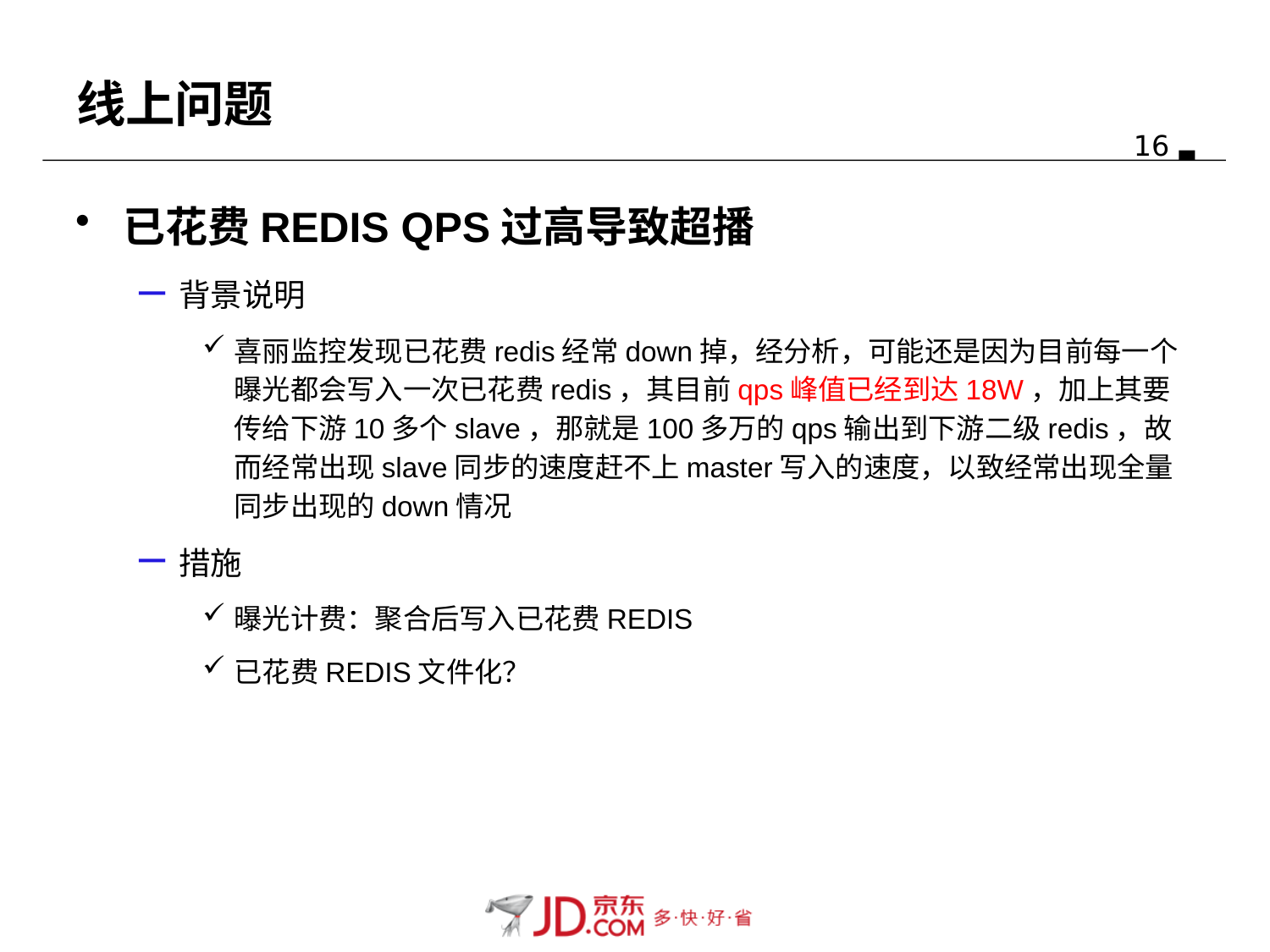

# 线上问题
已花费REDIS QPS过高导致超播
背景说明
喜丽监控发现已花费redis经常down掉，经分析，可能还是因为目前每一个曝光都会写入一次已花费redis，其目前qps峰值已经到达18W，加上其要传给下游10多个slave，那就是100多万的qps输出到下游二级redis，故而经常出现slave同步的速度赶不上master写入的速度，以致经常出现全量同步出现的down情况
措施
曝光计费：聚合后写入已花费REDIS
已花费REDIS文件化？